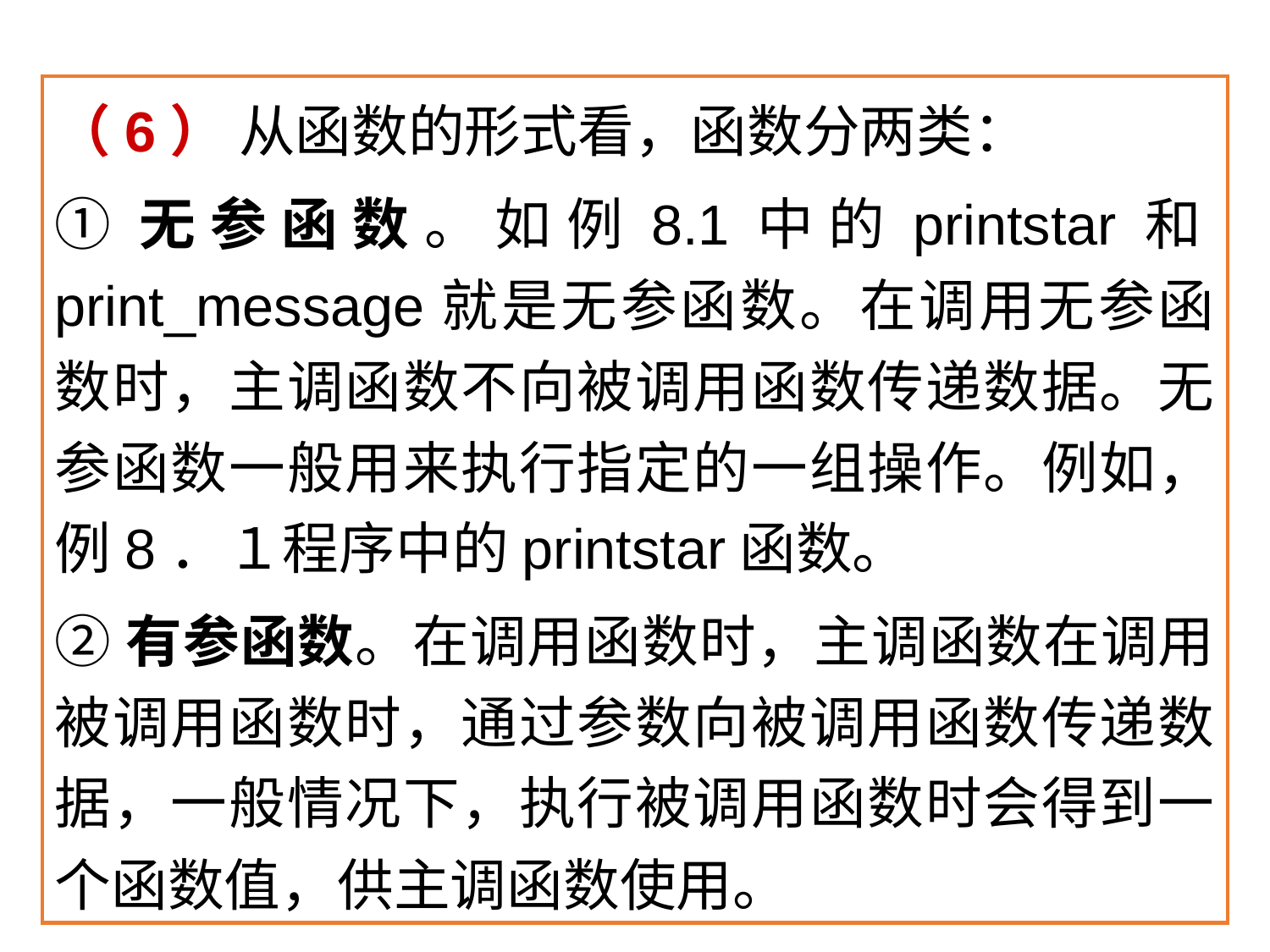

（6） 从函数的形式看，函数分两类：
①无参函数。如例8.1中的printstar和print_message就是无参函数。在调用无参函数时，主调函数不向被调用函数传递数据。无参函数一般用来执行指定的一组操作。例如，例8．１程序中的printstar函数。
②有参函数。在调用函数时，主调函数在调用被调用函数时，通过参数向被调用函数传递数据，一般情况下，执行被调用函数时会得到一个函数值，供主调函数使用。
10